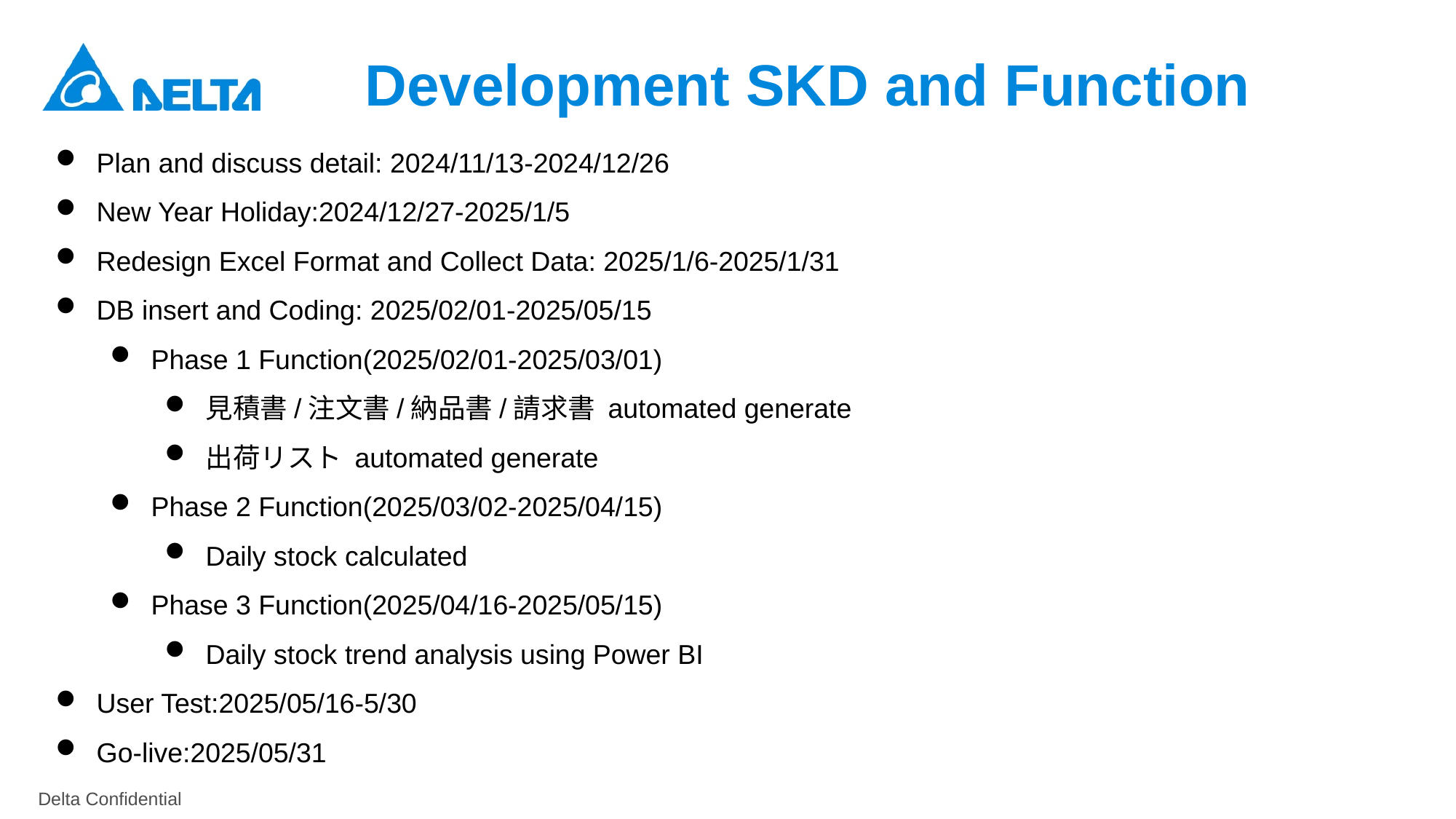

# Development SKD and Function
Plan and discuss detail: 2024/11/13-2024/12/26
New Year Holiday:2024/12/27-2025/1/5
Redesign Excel Format and Collect Data: 2025/1/6-2025/1/31
DB insert and Coding: 2025/02/01-2025/05/15
Phase 1 Function(2025/02/01-2025/03/01)
見積書/注文書/納品書/請求書 automated generate
出荷リスト automated generate
Phase 2 Function(2025/03/02-2025/04/15)
Daily stock calculated
Phase 3 Function(2025/04/16-2025/05/15)
Daily stock trend analysis using Power BI
User Test:2025/05/16-5/30
Go-live:2025/05/31